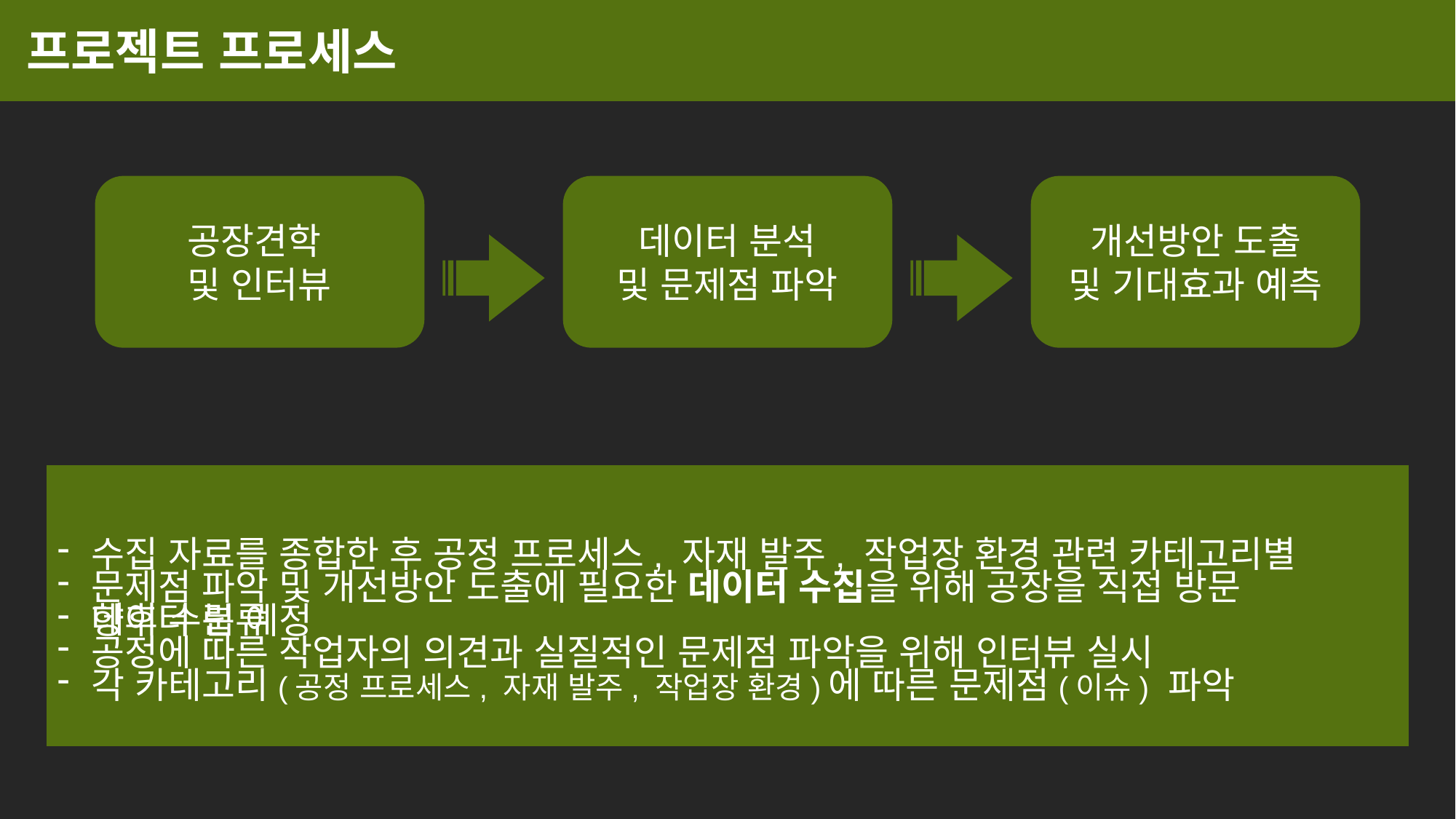

# 프로젝트 프로세스
공장견학
및 인터뷰
데이터 분석
및 문제점 파악
개선방안 도출
및 기대효과 예측

수집 자료를 종합한 후 공정 프로세스, 자재 발주, 작업장 환경 관련 카테고리별 데이터 분류
각 카테고리(공정 프로세스, 자재 발주, 작업장 환경)에 따른 문제점(이슈) 파악
문제점 파악 및 개선방안 도출에 필요한 데이터 수집을 위해 공장을 직접 방문
공정에 따른 작업자의 의견과 실질적인 문제점 파악을 위해 인터뷰 실시
향후 수립 예정